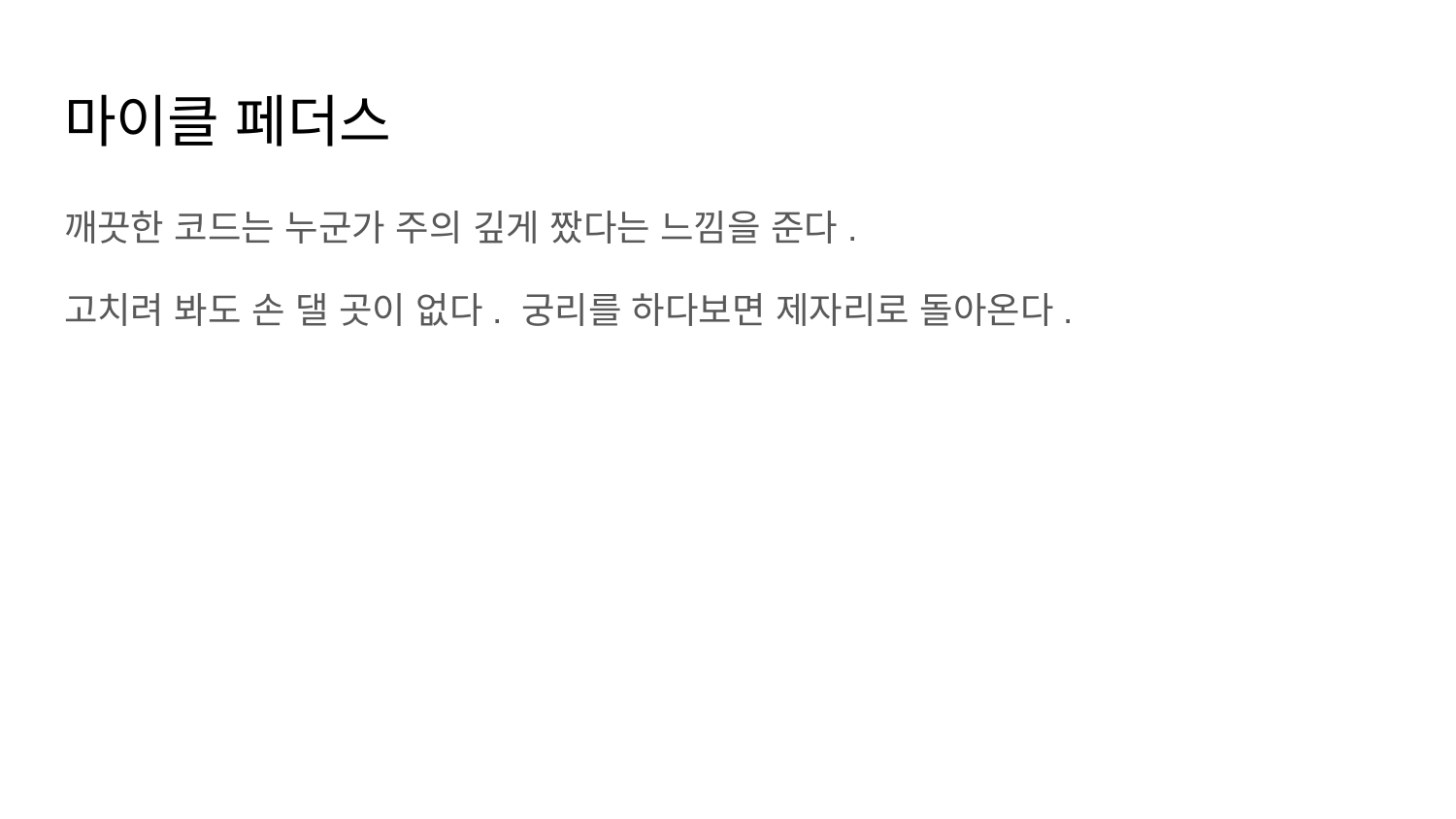

# 마이클 페더스
깨끗한 코드는 누군가 주의 깊게 짰다는 느낌을 준다.
고치려 봐도 손 댈 곳이 없다. 궁리를 하다보면 제자리로 돌아온다.